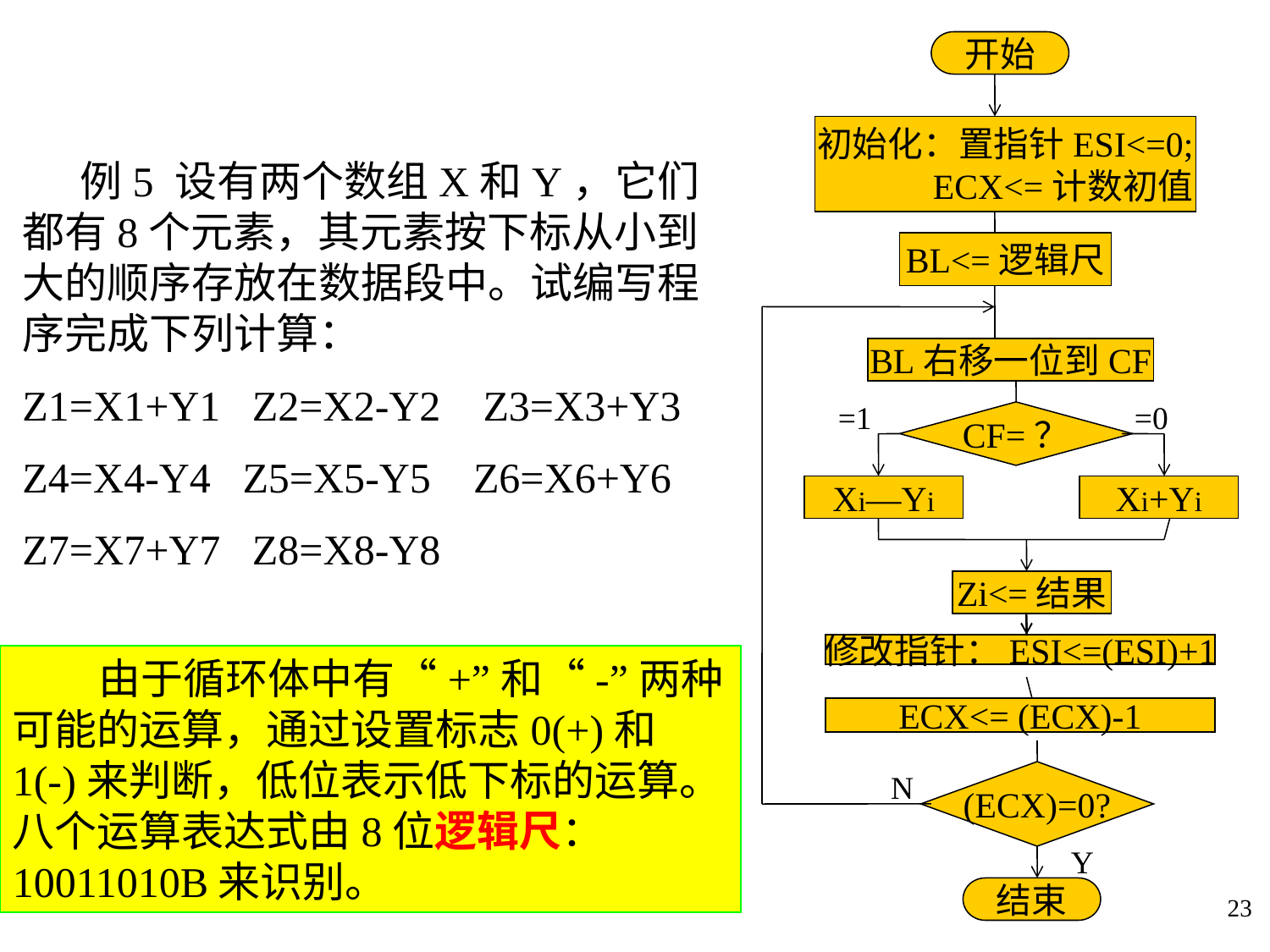

开始

初始化：置指针ESI<=0;
             ECX<=计数初值

BL<=逻辑尺

BL右移一位到CF

=1
=0
CF=？

Xi—Yi
Xi+Yi

Zi<=结果

修改指针：ESI<=(ESI)+1

ECX<= (ECX)-1

N
(ECX)=0?

Y

结束
     例5 设有两个数组X和Y，它们都有8个元素，其元素按下标从小到大的顺序存放在数据段中。试编写程序完成下列计算：
Z1=X1+Y1   Z2=X2-Y2    Z3=X3+Y3
Z4=X4-Y4   Z5=X5-Y5    Z6=X6+Y6
Z7=X7+Y7   Z8=X8-Y8
        由于循环体中有“+”和“-”两种可能的运算，通过设置标志0(+)和1(-)来判断，低位表示低下标的运算。八个运算表达式由8位逻辑尺：10011010B来识别。
23